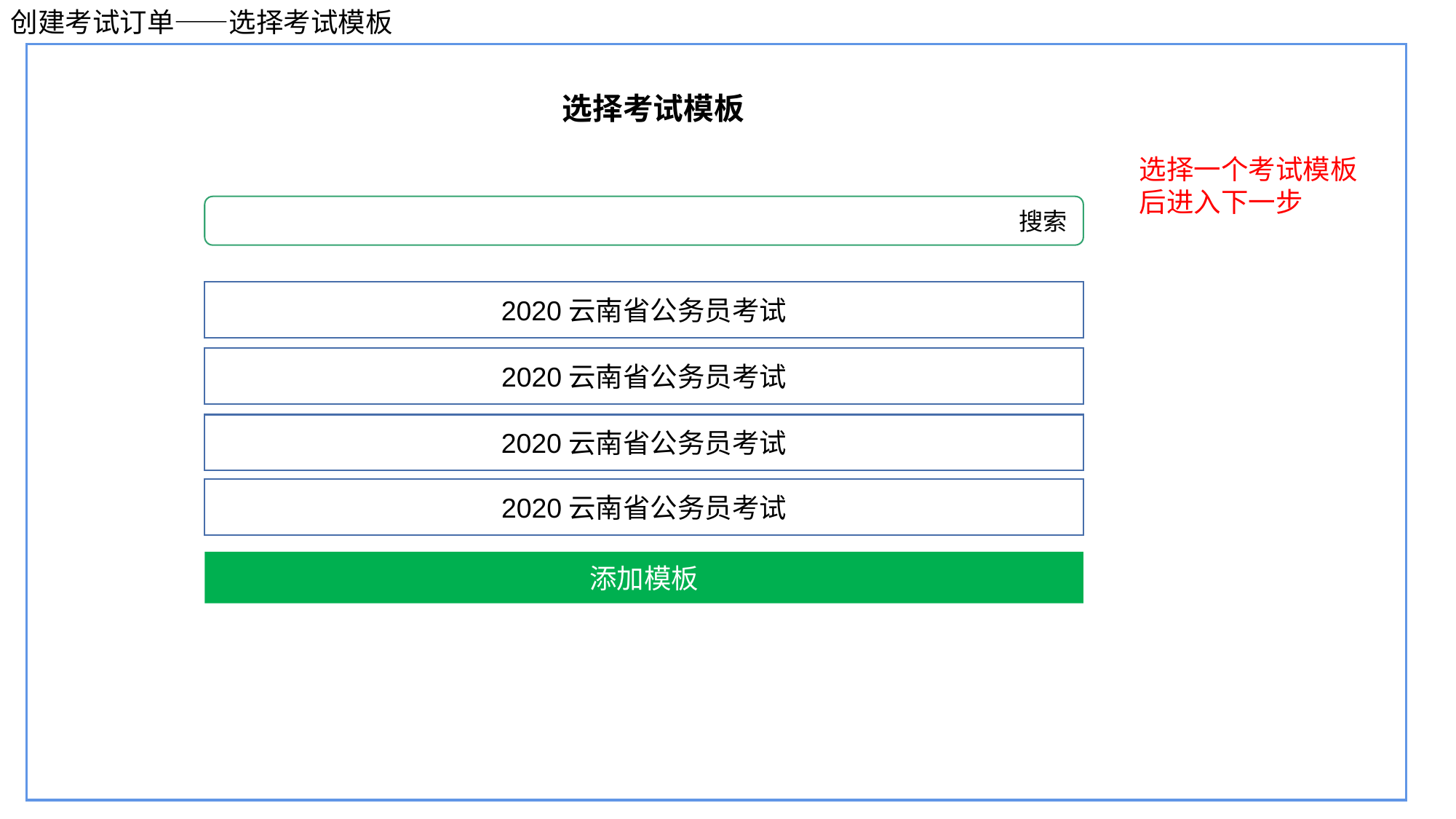

创建考试订单——选择考试模板

选择考试模板
选择一个考试模板后进入下一步

搜索
2020云南省公务员考试
2020云南省公务员考试
2020云南省公务员考试
2020云南省公务员考试
添加模板